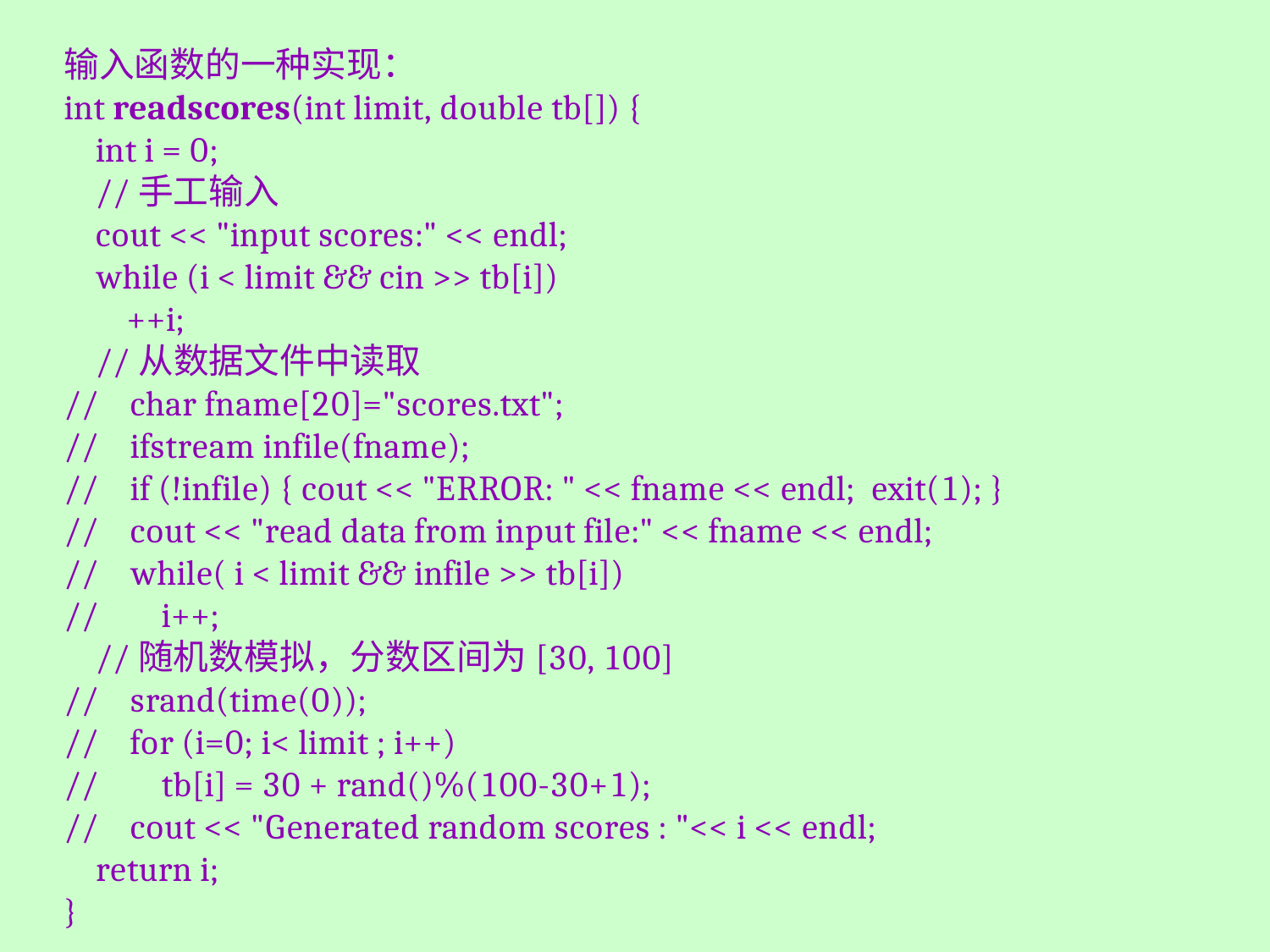

输入函数的一种实现：
int readscores(int limit, double tb[]) {
    int i = 0;
    //手工输入
    cout << "input scores:" << endl;
    while (i < limit && cin >> tb[i])
        ++i;
    //从数据文件中读取
//    char fname[20]="scores.txt";
//    ifstream infile(fname);
//    if (!infile) { cout << "ERROR: " << fname << endl;  exit(1); }
//    cout << "read data from input file:" << fname << endl;
//    while( i < limit && infile >> tb[i])
//        i++;
    //随机数模拟，分数区间为[30, 100]
//    srand(time(0));
//    for (i=0; i< limit ; i++)
//        tb[i] = 30 + rand()%(100-30+1);
//    cout << "Generated random scores : "<< i << endl;
    return i;
}
109